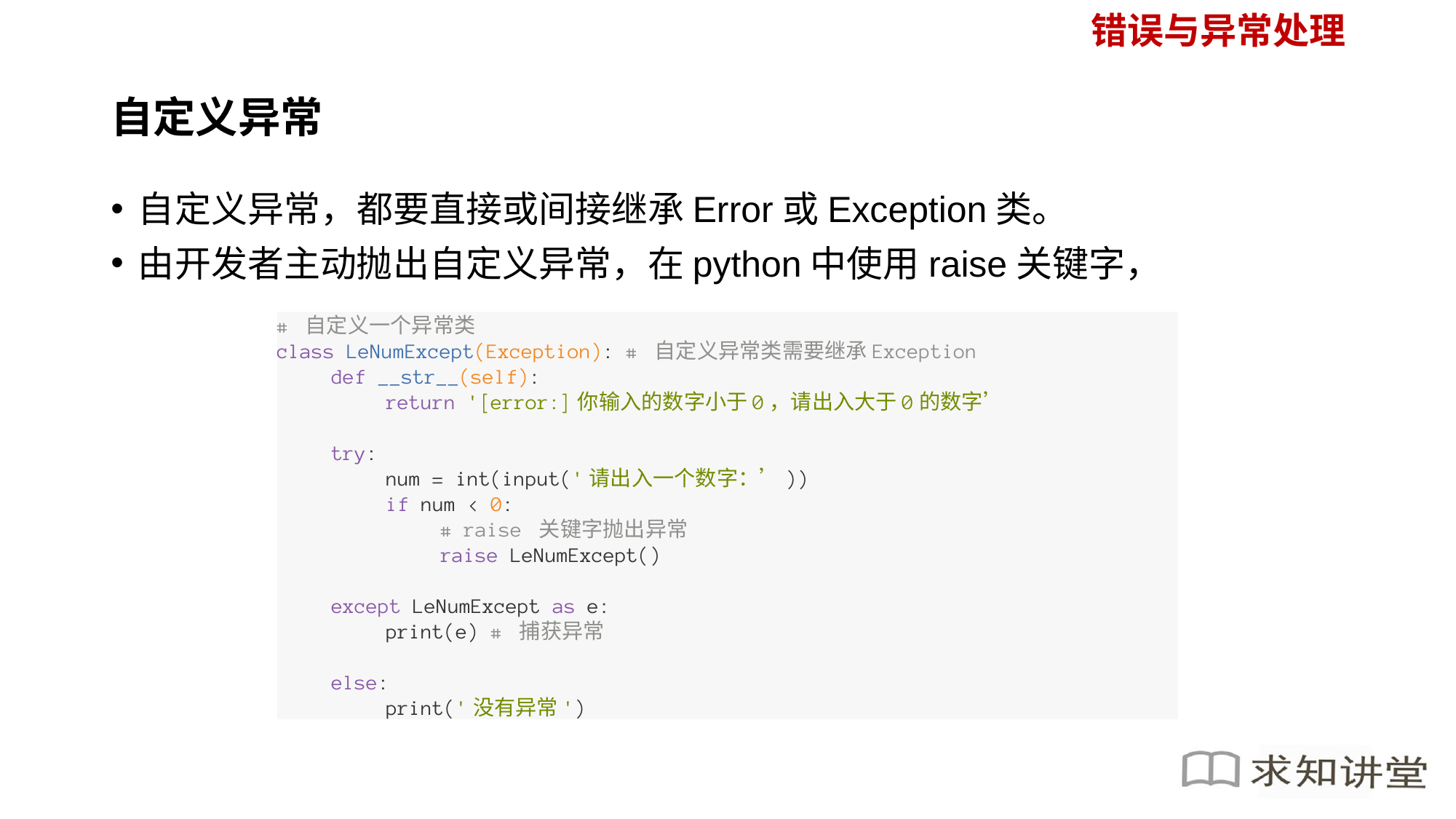

错误与异常处理
# 自定义异常
自定义异常，都要直接或间接继承Error或Exception类。
由开发者主动抛出自定义异常，在python中使用raise关键字，

# 自定义一个异常类
class LeNumExcept(Exception): # 自定义异常类需要继承Exception
def __str__(self):
return '[error:]你输入的数字小于0，请出入大于0的数字’

try:
num = int(input('请出入一个数字：’))
if num < 0:
# raise 关键字抛出异常
raise LeNumExcept()

except LeNumExcept as e:
print(e) # 捕获异常

else:
print('没有异常')